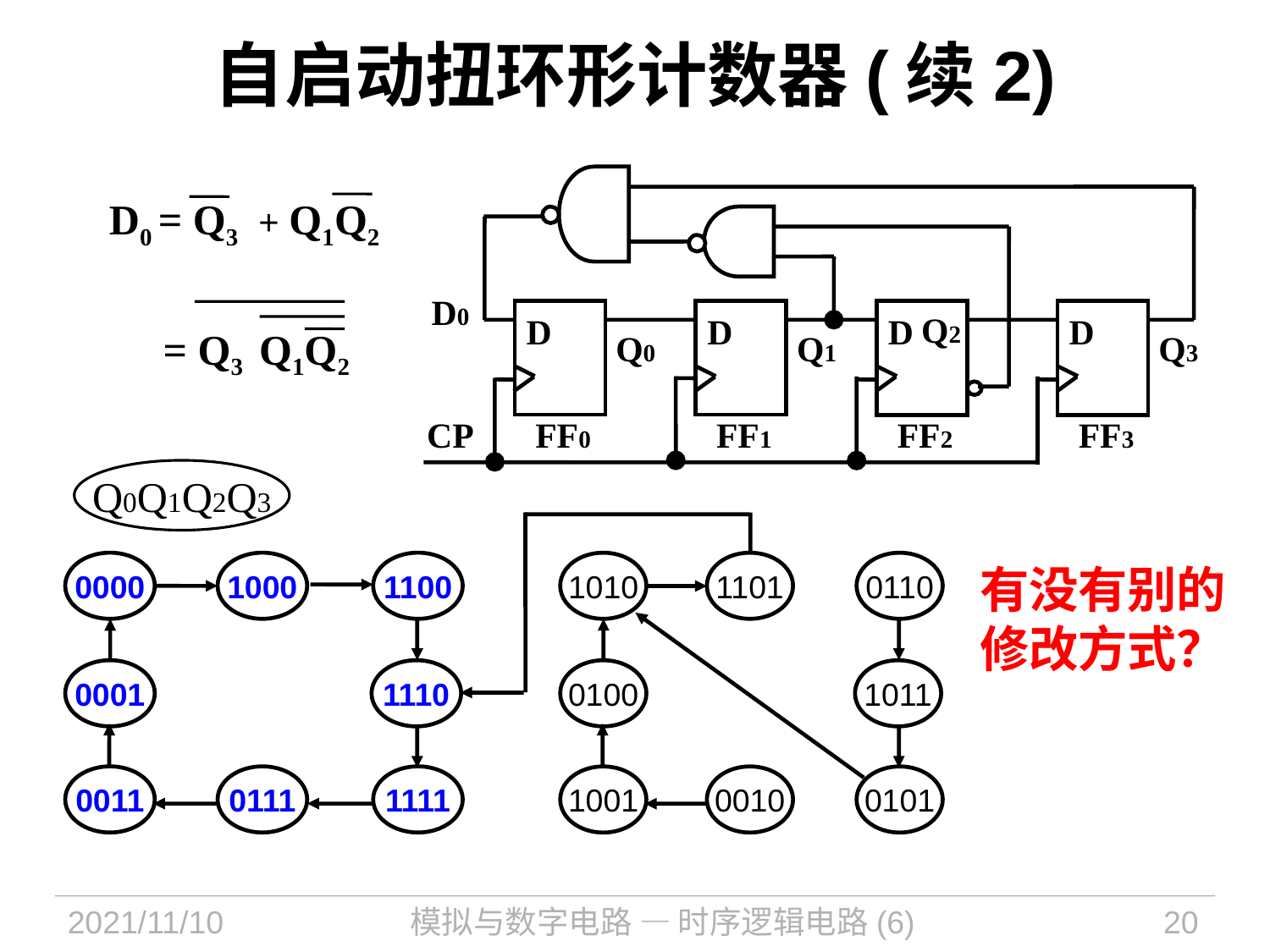

# 自启动扭环形计数器(续2)

D0 = Q3

+ Q1Q2

D0

Q2
D
D
D
D
= Q3
Q1Q2

Q0
Q1
Q3

CP
FF0
FF1
FF2
FF3
Q0Q1Q2Q3

0000
1000
1100

0001
1110

0011
0111
1111

1010
1101
0110
有没有别的修改方式？

0100
1011

1001
0010
0101

2021/11/10
模拟与数字电路 — 时序逻辑电路(6)
20